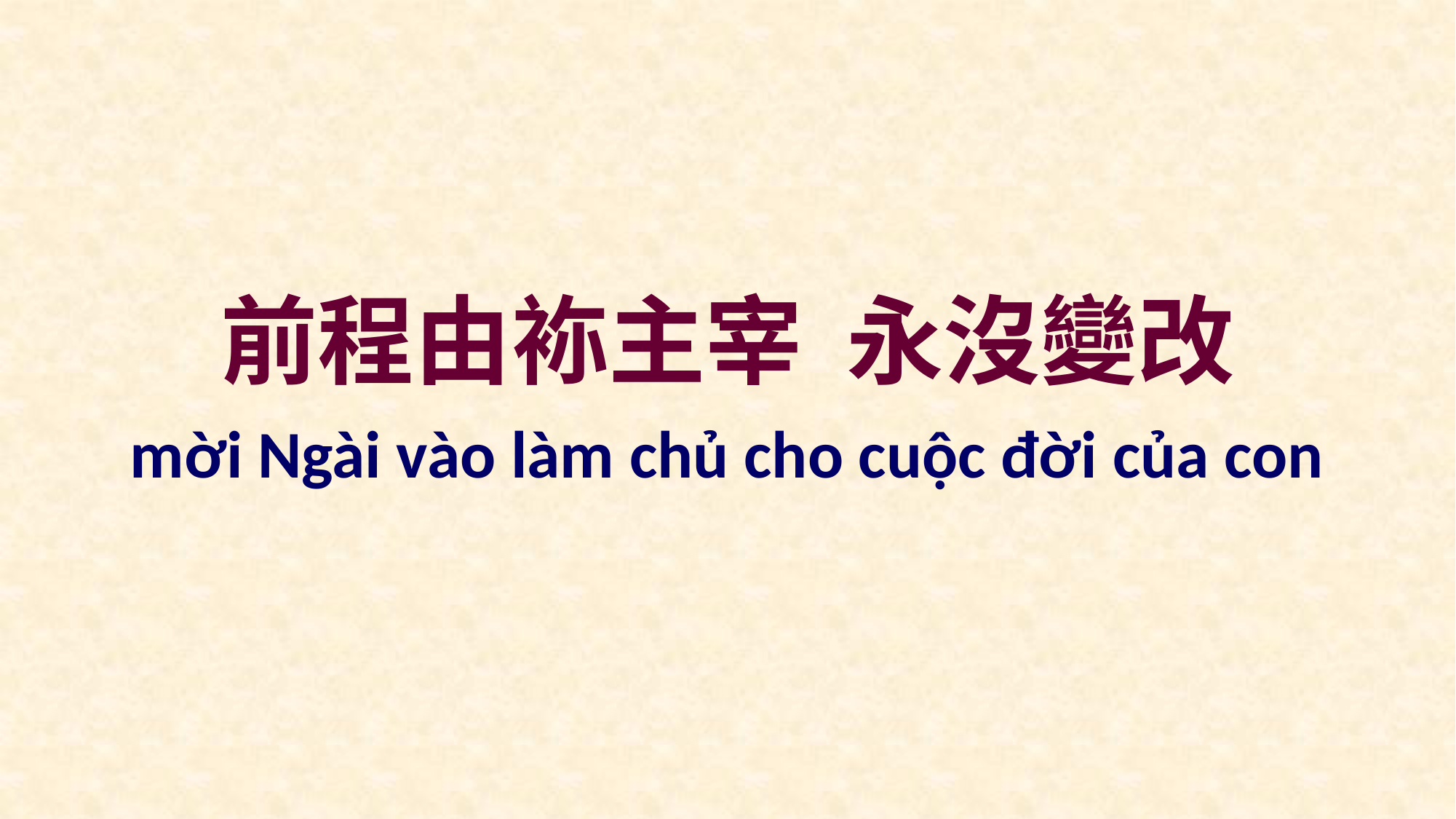

前程由袮主宰  永沒變改
mời Ngài vào làm chủ cho cuộc đời của con